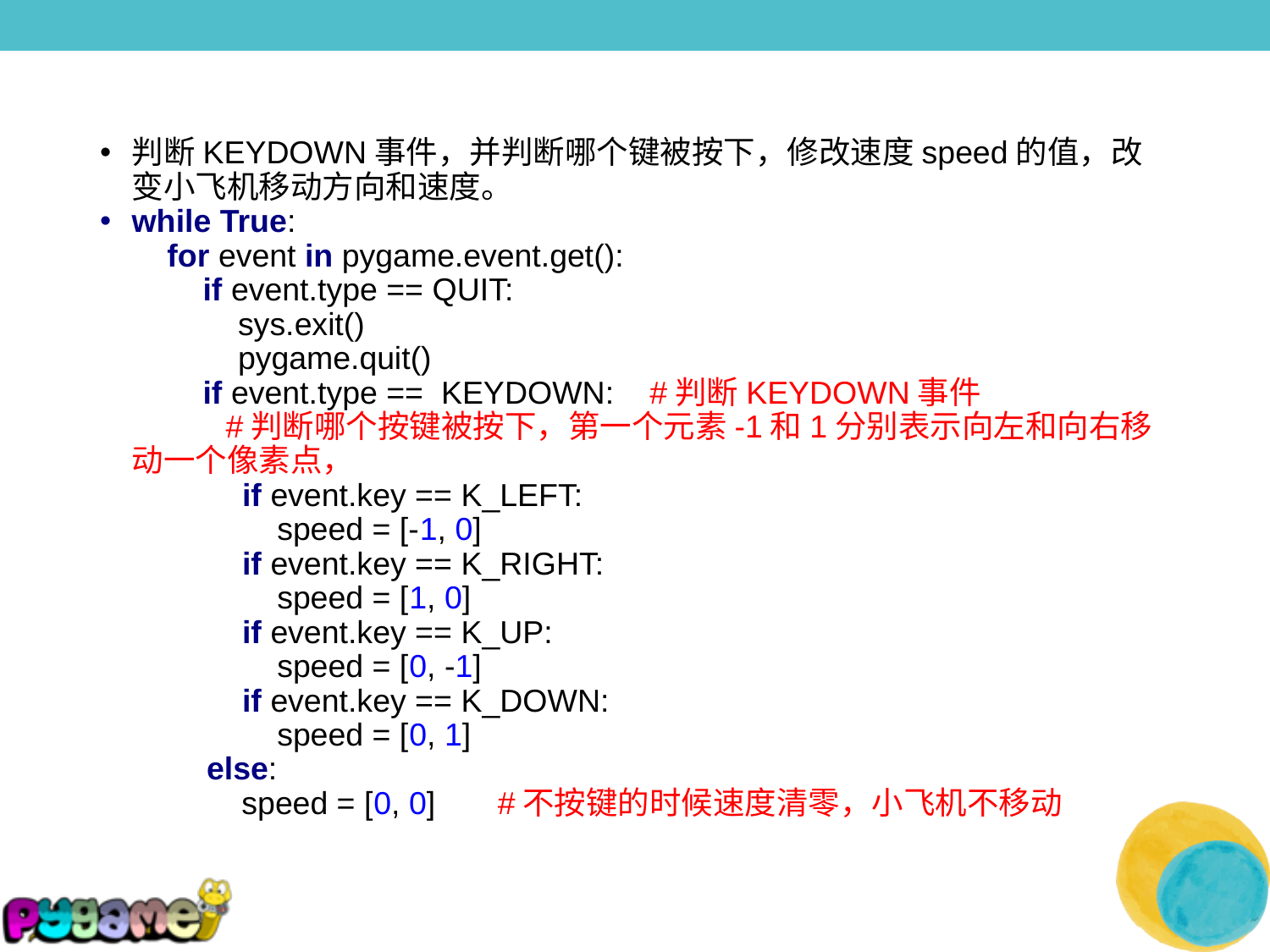

判断KEYDOWN事件，并判断哪个键被按下，修改速度speed的值，改变小飞机移动方向和速度。
while True:
    for event in pygame.event.get():
        if event.type == QUIT:
            sys.exit()
            pygame.quit()
        if event.type ==  KEYDOWN:    #判断KEYDOWN事件
            #判断哪个按键被按下，第一个元素-1和1分别表示向左和向右移动一个像素点，
                if event.key == K_LEFT:
                    speed = [-1, 0]
                if event.key == K_RIGHT:
                    speed = [1, 0]
                if event.key == K_UP:
                    speed = [0, -1]
                if event.key == K_DOWN:
                    speed = [0, 1]
            else:
                speed = [0, 0]       #不按键的时候速度清零，小飞机不移动